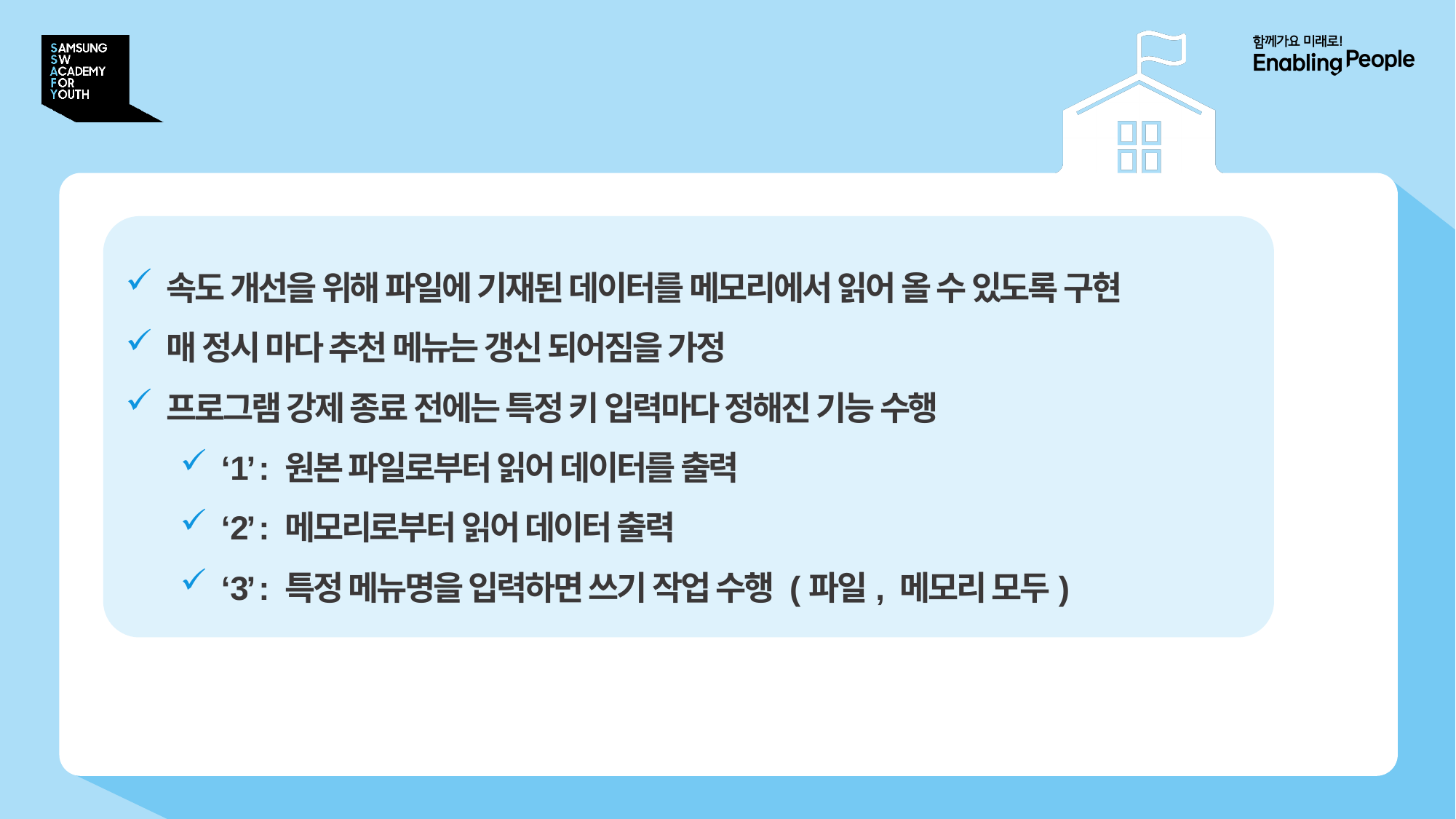

# 기본 과제 – 샘플 서비스 구현

속도 개선을 위해 파일에 기재된 데이터를 메모리에서 읽어 올 수 있도록 구현
매 정시 마다 추천 메뉴는 갱신 되어짐을 가정
프로그램 강제 종료 전에는 특정 키 입력마다 정해진 기능 수행
‘1’ : 원본 파일로부터 읽어 데이터를 출력
‘2’ : 메모리로부터 읽어 데이터 출력
‘3’ : 특정 메뉴명을 입력하면 쓰기 작업 수행 (파일, 메모리 모두)